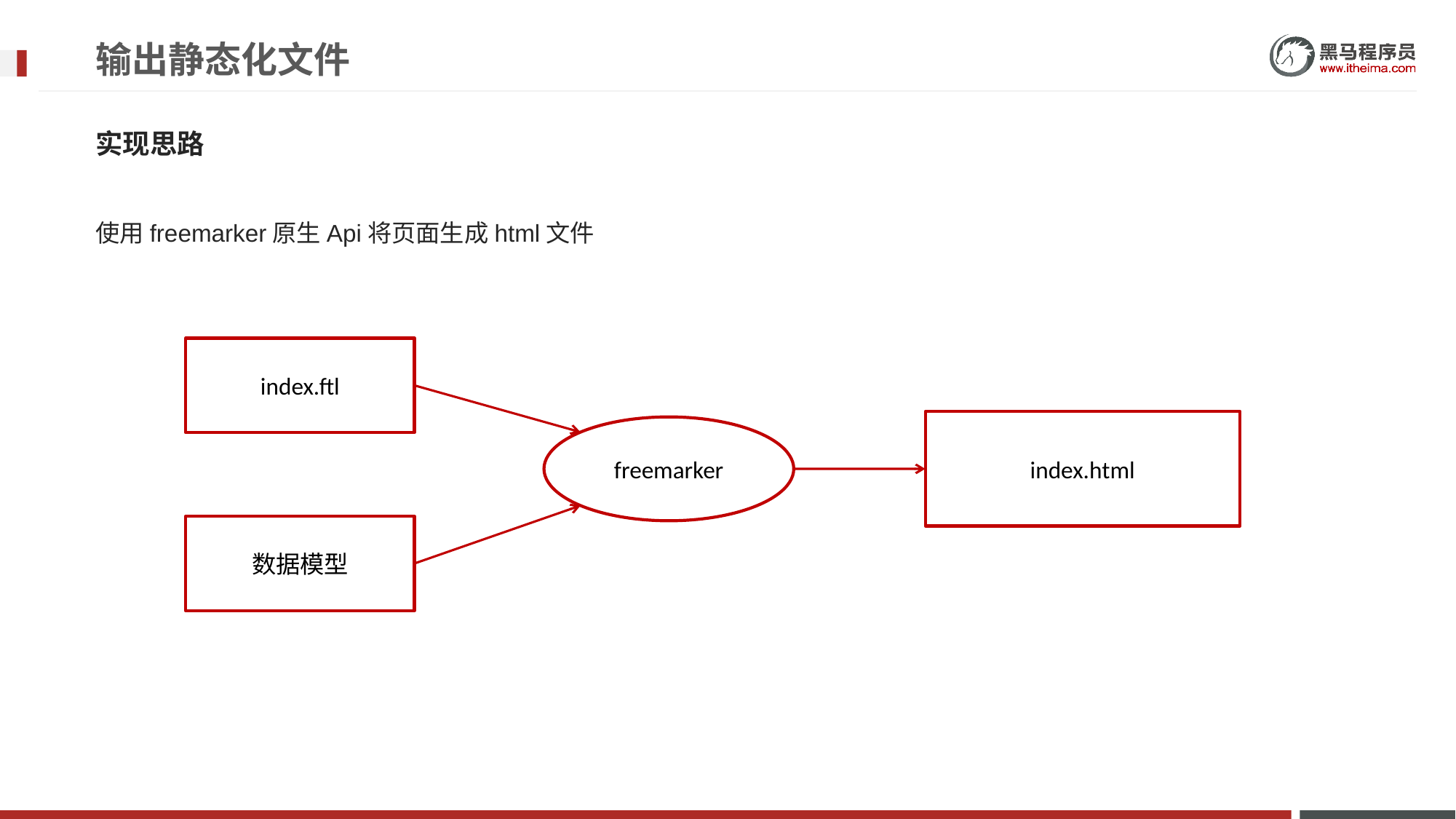

# 输出静态化文件
实现思路
使用freemarker原生Api将页面生成html文件
index.ftl
index.html
freemarker
数据模型